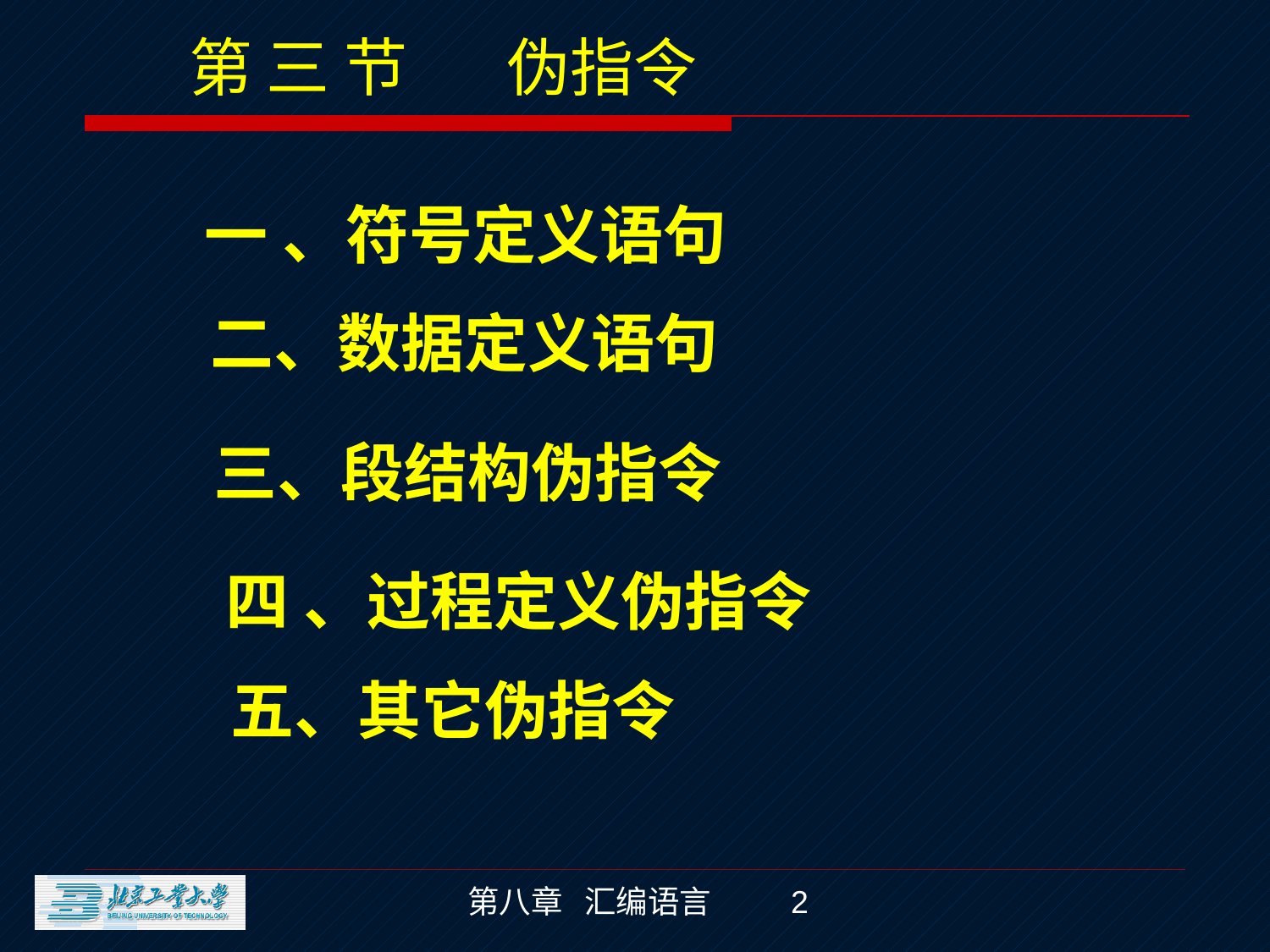

第 三 节       伪指令
一 、符号定义语句
二、数据定义语句
三、段结构伪指令
四 、过程定义伪指令
五、其它伪指令